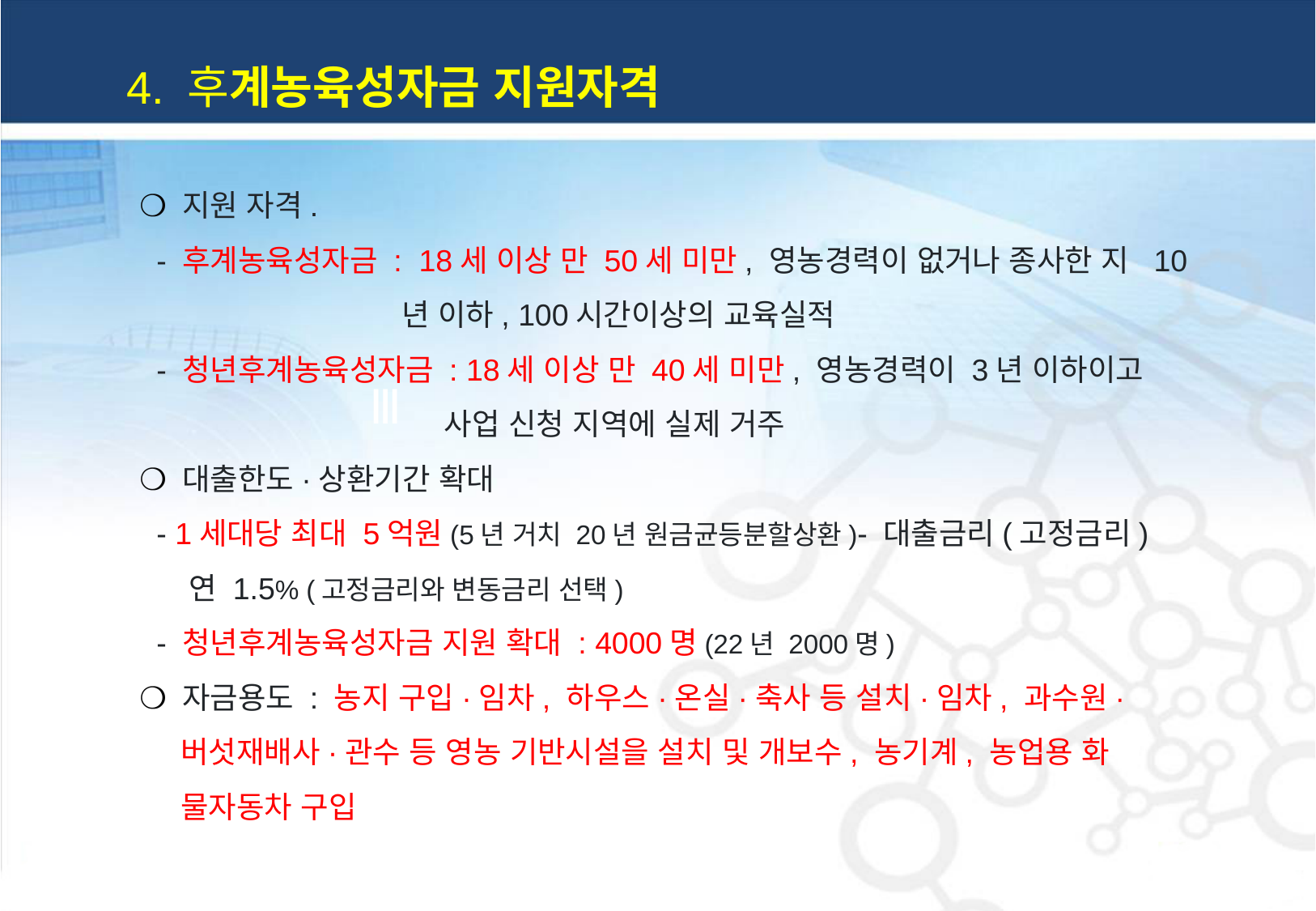

4. 후계농육성자금 지원자격

 ❍ 지원 자격.
   - 후계농육성자금 :  18세 이상 만 50세 미만, 영농경력이 없거나 종사한 지  10
                               년 이하, 100시간이상의 교육실적
   - 청년후계농육성자금 : 18세 이상 만 40세 미만, 영농경력이 3년 이하이고
                                    사업 신청 지역에 실제 거주
 ❍ 대출한도·상환기간 확대
   - 1세대당 최대 5억원(5년 거치 20년 원금균등분할상환)- 대출금리(고정금리)
      연 1.5% (고정금리와 변동금리 선택)
   - 청년후계농육성자금 지원 확대 : 4000명(22년 2000명)
 ❍ 자금용도 : 농지 구입·임차, 하우스·온실·축사 등 설치·임차, 과수원·
     버섯재배사·관수 등 영농 기반시설을 설치 및 개보수, 농기계, 농업용 화
     물자동차 구입
Ⅲ